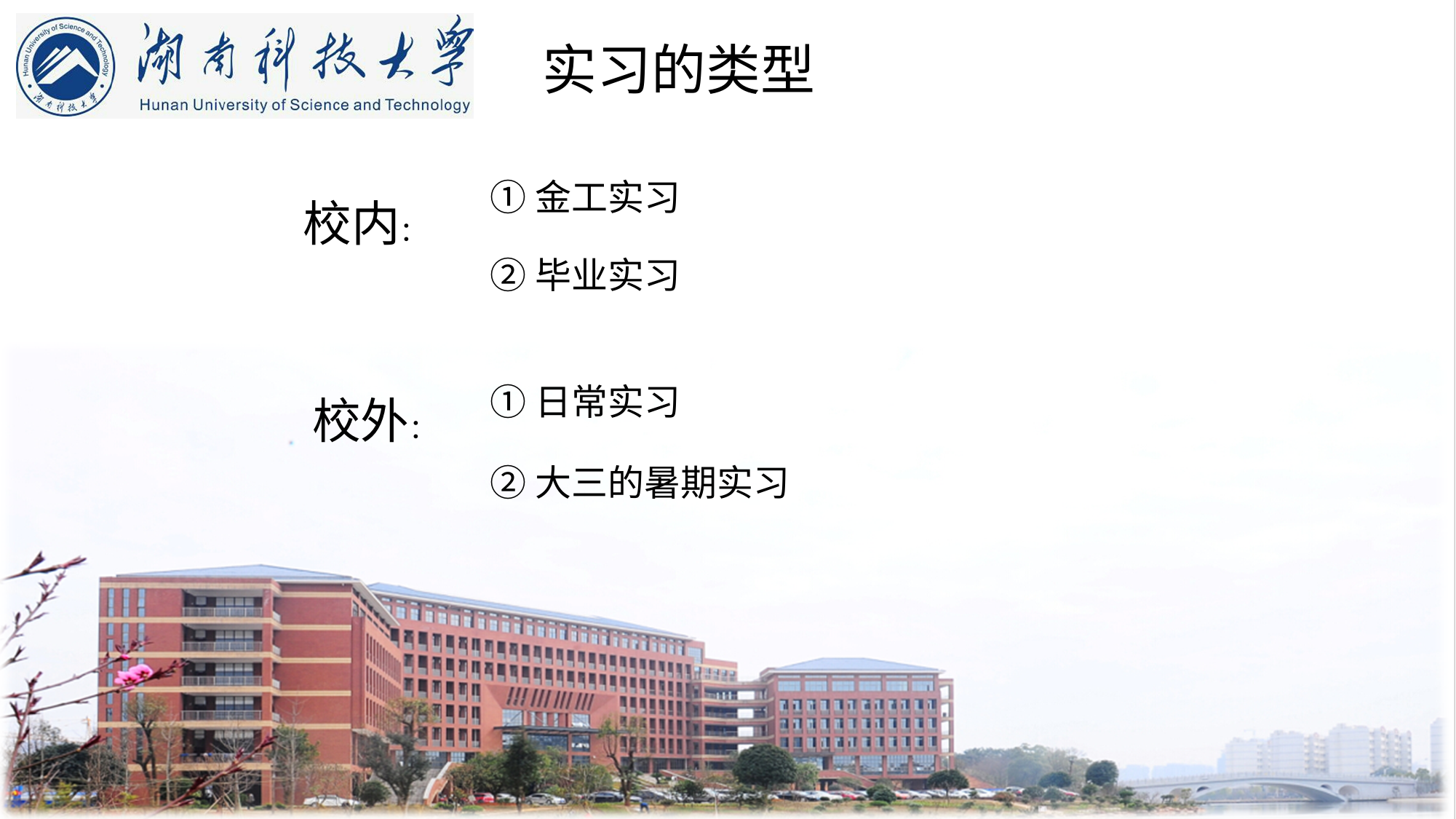

实习的类型
①金工实习
校内：
②毕业实习
①日常实习
校外：
②大三的暑期实习